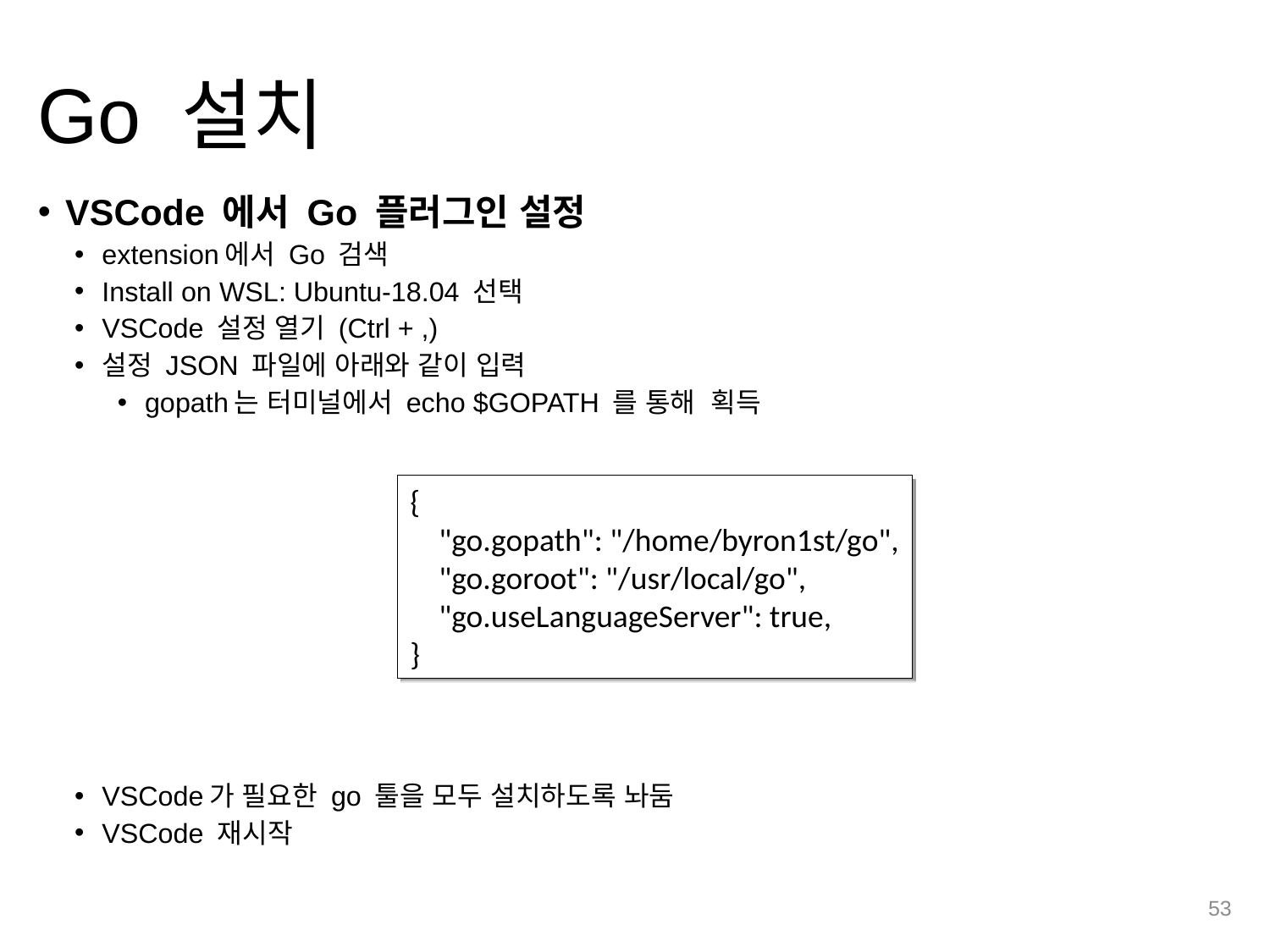

# Go 설치
VSCode 에서 Go 플러그인 설정
extension에서 Go 검색
Install on WSL: Ubuntu-18.04 선택
VSCode 설정 열기 (Ctrl + ,)
설정 JSON 파일에 아래와 같이 입력
gopath는 터미널에서 echo $GOPATH 를 통해  획득

VSCode가 필요한 go 툴을 모두 설치하도록 놔둠
VSCode 재시작
{
    "go.gopath": "/home/byron1st/go",
    "go.goroot": "/usr/local/go",
    "go.useLanguageServer": true,
}
53